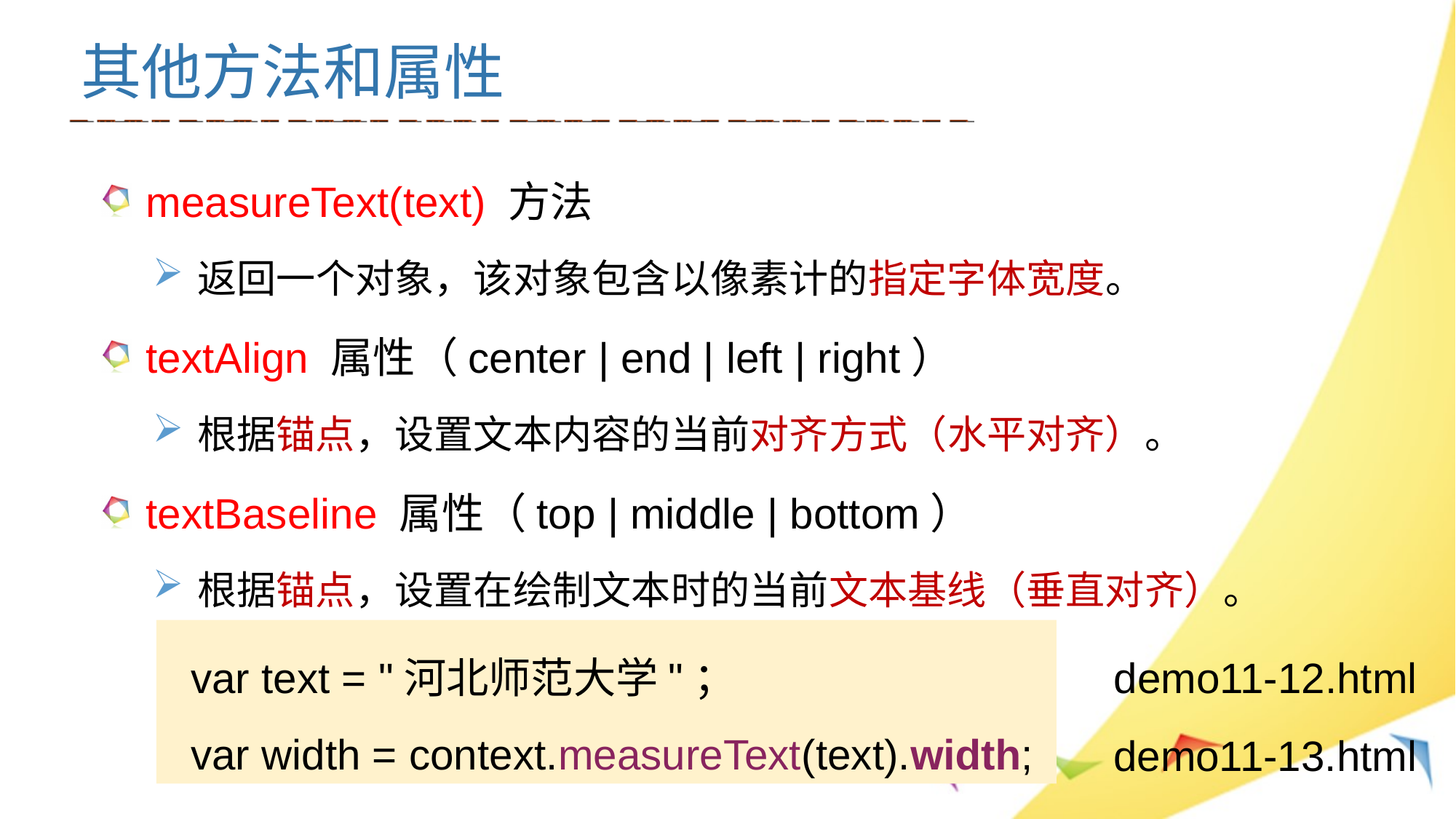

其他方法和属性
measureText(text) 方法
返回一个对象，该对象包含以像素计的指定字体宽度。
textAlign 属性（center | end | left | right）
根据锚点，设置文本内容的当前对齐方式（水平对齐）。
textBaseline 属性（top | middle | bottom）
根据锚点，设置在绘制文本时的当前文本基线（垂直对齐）。

  var text = "河北师范大学"；
  var width = context.measureText(text).width;
demo11-12.html
demo11-13.html